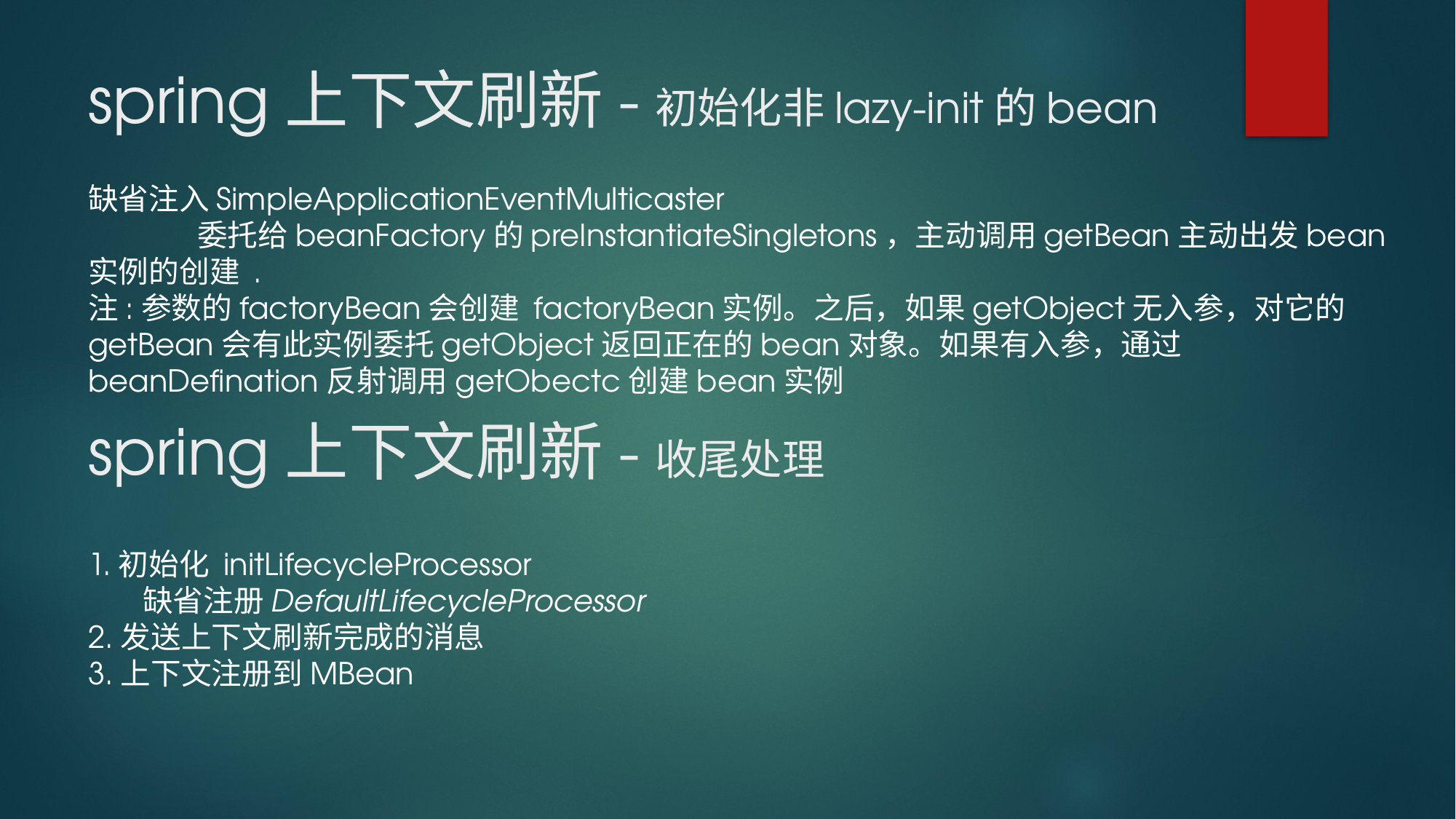

# spring上下文刷新-初始化非lazy-init的bean
缺省注入SimpleApplicationEventMulticaster
	委托给beanFactory的preInstantiateSingletons，主动调用getBean主动出发bean实例的创建 .
注:参数的factoryBean会创建 factoryBean实例。之后，如果getObject无入参，对它的getBean会有此实例委托getObject返回正在的bean对象。如果有入参，通过beanDefination反射调用getObectc创建bean实例

spring上下文刷新-收尾处理
1.初始化 initLifecycleProcessor
	缺省注册DefaultLifecycleProcessor
2.发送上下文刷新完成的消息
3.上下文注册到MBean